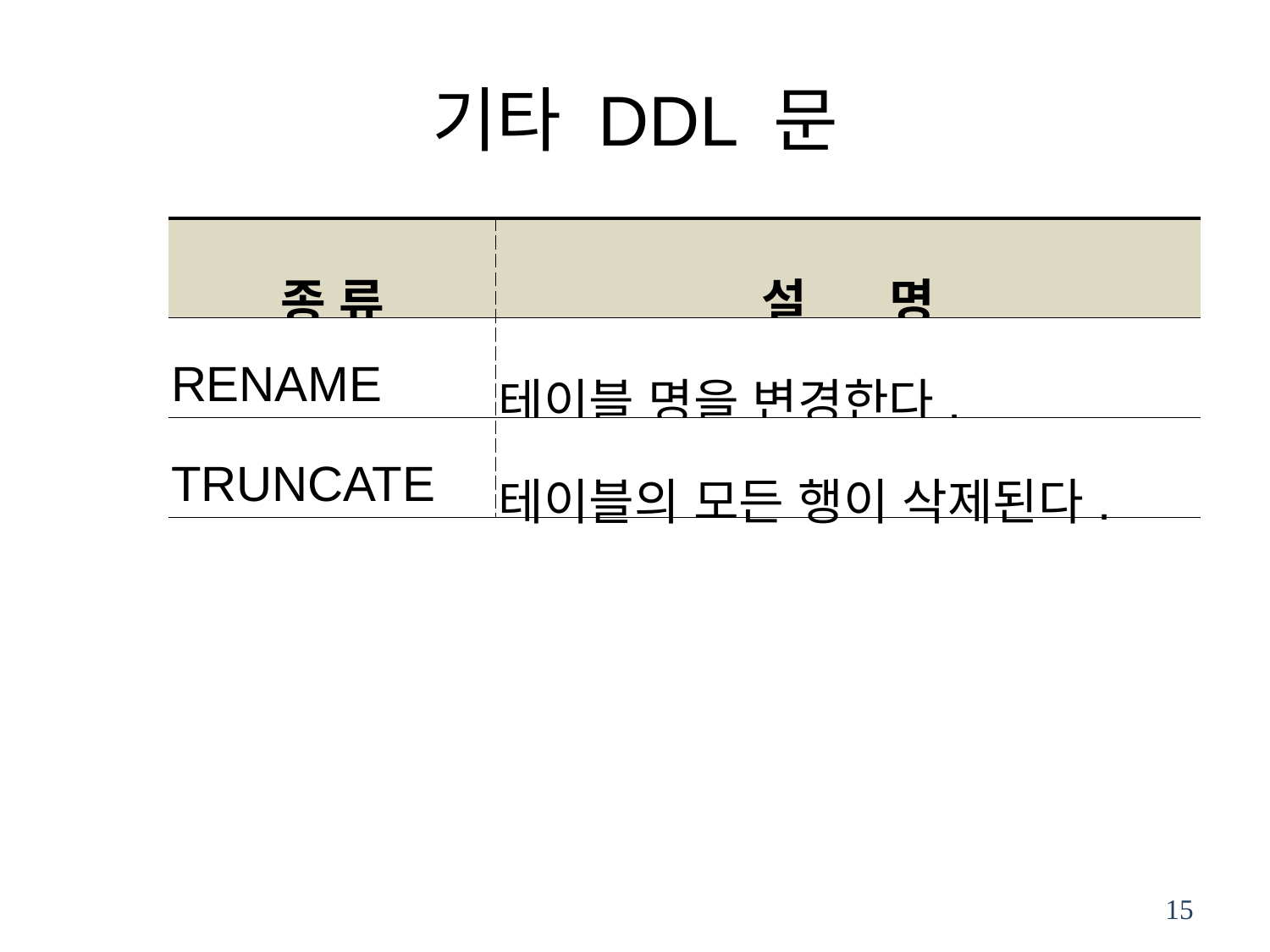

# 기타 DDL 문

| 종 류 | 설 명 |
| --- | --- |
| RENAME | 테이블 명을 변경한다. |
| TRUNCATE | 테이블의 모든 행이 삭제된다. |
15